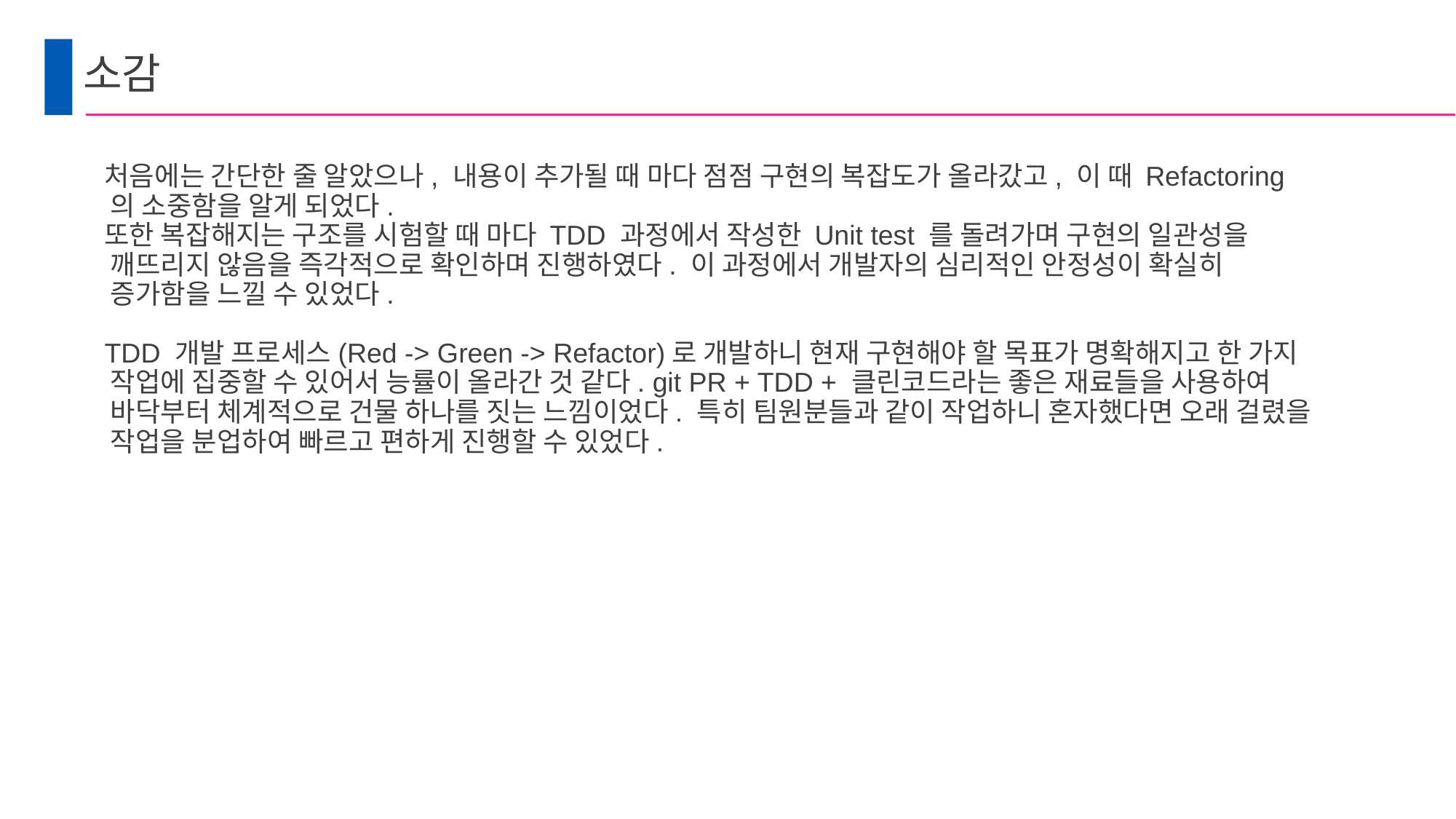

# 소감
처음에는 간단한 줄 알았으나, 내용이 추가될 때 마다 점점 구현의 복잡도가 올라갔고, 이 때 Refactoring 의 소중함을 알게 되었다.
또한 복잡해지는 구조를 시험할 때 마다 TDD 과정에서 작성한 Unit test 를 돌려가며 구현의 일관성을 깨뜨리지 않음을 즉각적으로 확인하며 진행하였다. 이 과정에서 개발자의 심리적인 안정성이 확실히 증가함을 느낄 수 있었다.

TDD 개발 프로세스(Red -> Green -> Refactor)로 개발하니 현재 구현해야 할 목표가 명확해지고 한 가지 작업에 집중할 수 있어서 능률이 올라간 것 같다. git PR + TDD + 클린코드라는 좋은 재료들을 사용하여 바닥부터 체계적으로 건물 하나를 짓는 느낌이었다. 특히 팀원분들과 같이 작업하니 혼자했다면 오래 걸렸을 작업을 분업하여 빠르고 편하게 진행할 수 있었다.